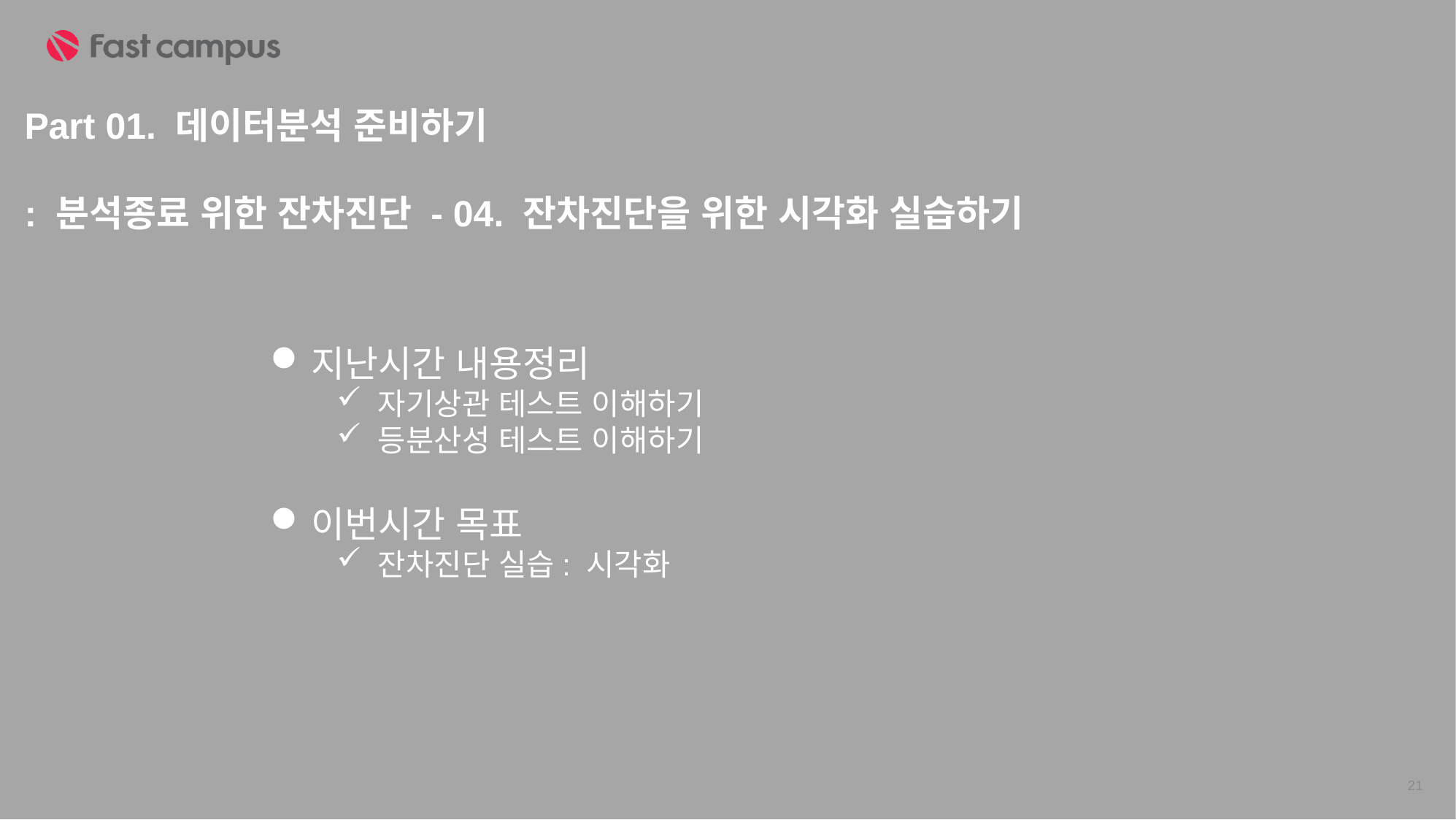

Part 01. 데이터분석 준비하기

: 분석종료 위한 잔차진단 - 04. 잔차진단을 위한 시각화 실습하기
지난시간 내용정리
자기상관 테스트 이해하기
등분산성 테스트 이해하기

이번시간 목표
잔차진단 실습: 시각화
21